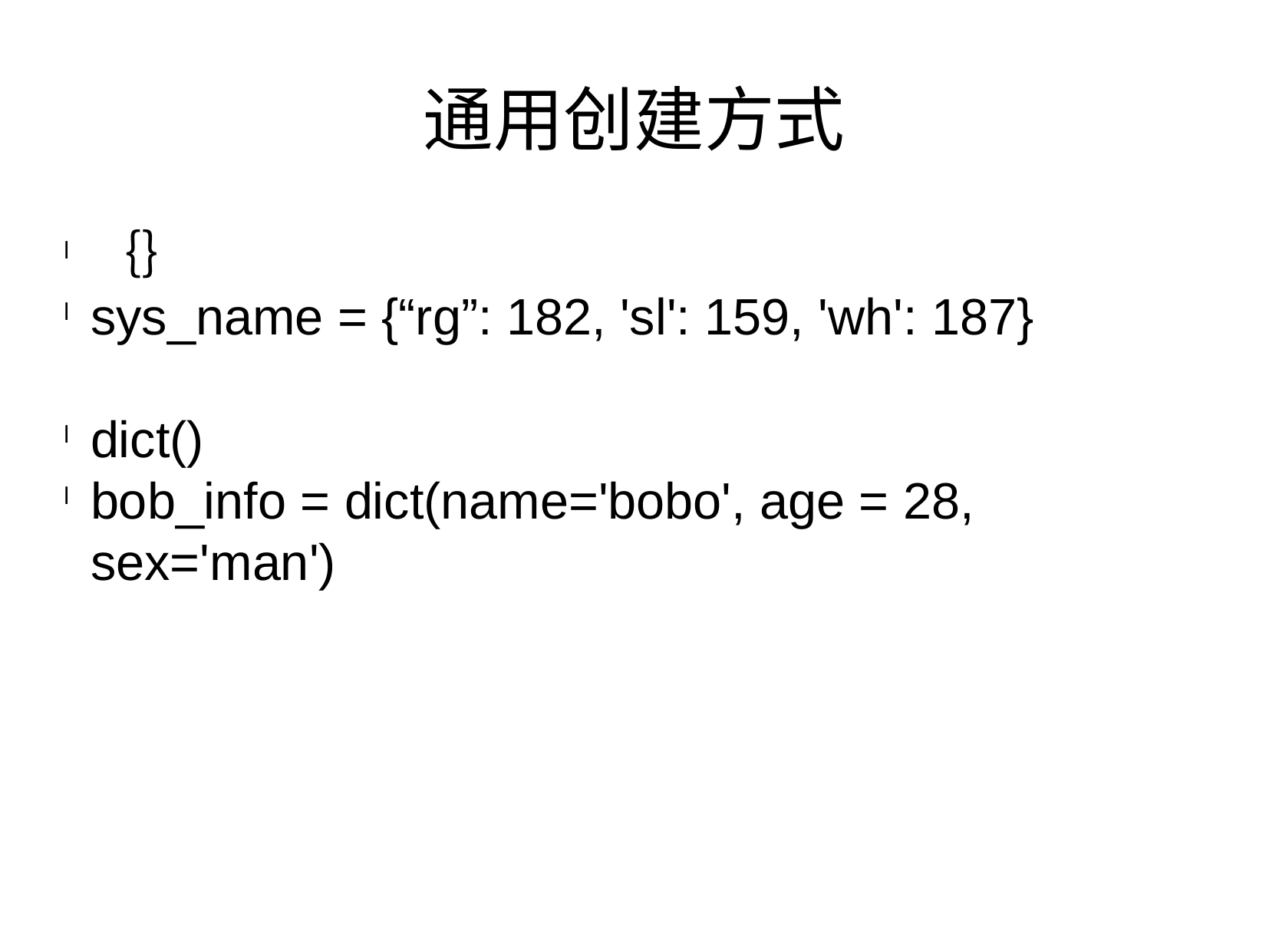

通用创建方式
｛｝
sys_name = {“rg”: 182, 'sl': 159, 'wh': 187}

dict()
bob_info = dict(name='bobo', age = 28, sex='man')